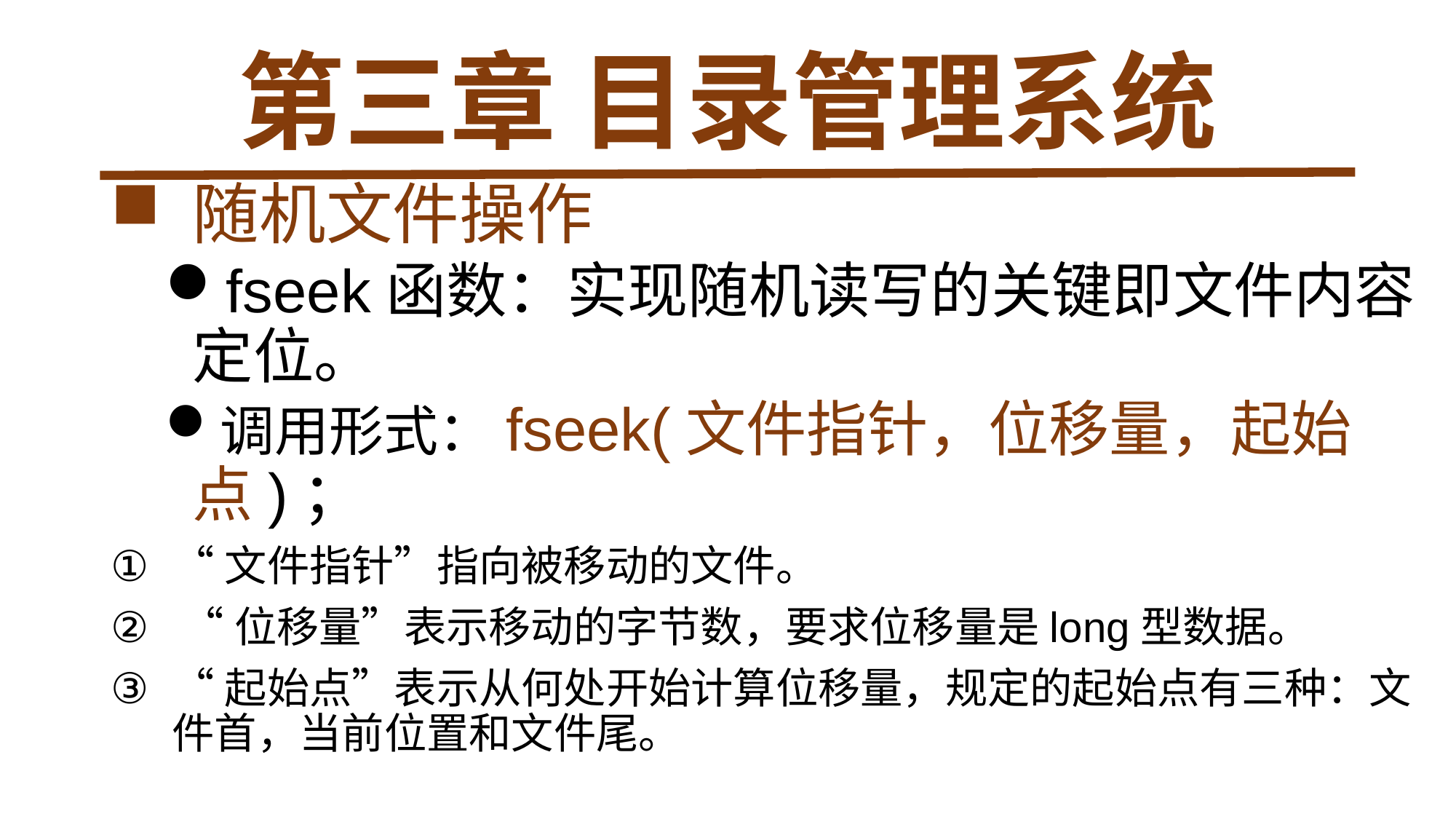

# 第三章 目录管理系统
 随机文件操作
fseek函数：实现随机读写的关键即文件内容定位。
调用形式：fseek(文件指针，位移量，起始点)；
“文件指针”指向被移动的文件。
 “位移量”表示移动的字节数，要求位移量是long型数据。
“起始点”表示从何处开始计算位移量，规定的起始点有三种：文件首，当前位置和文件尾。